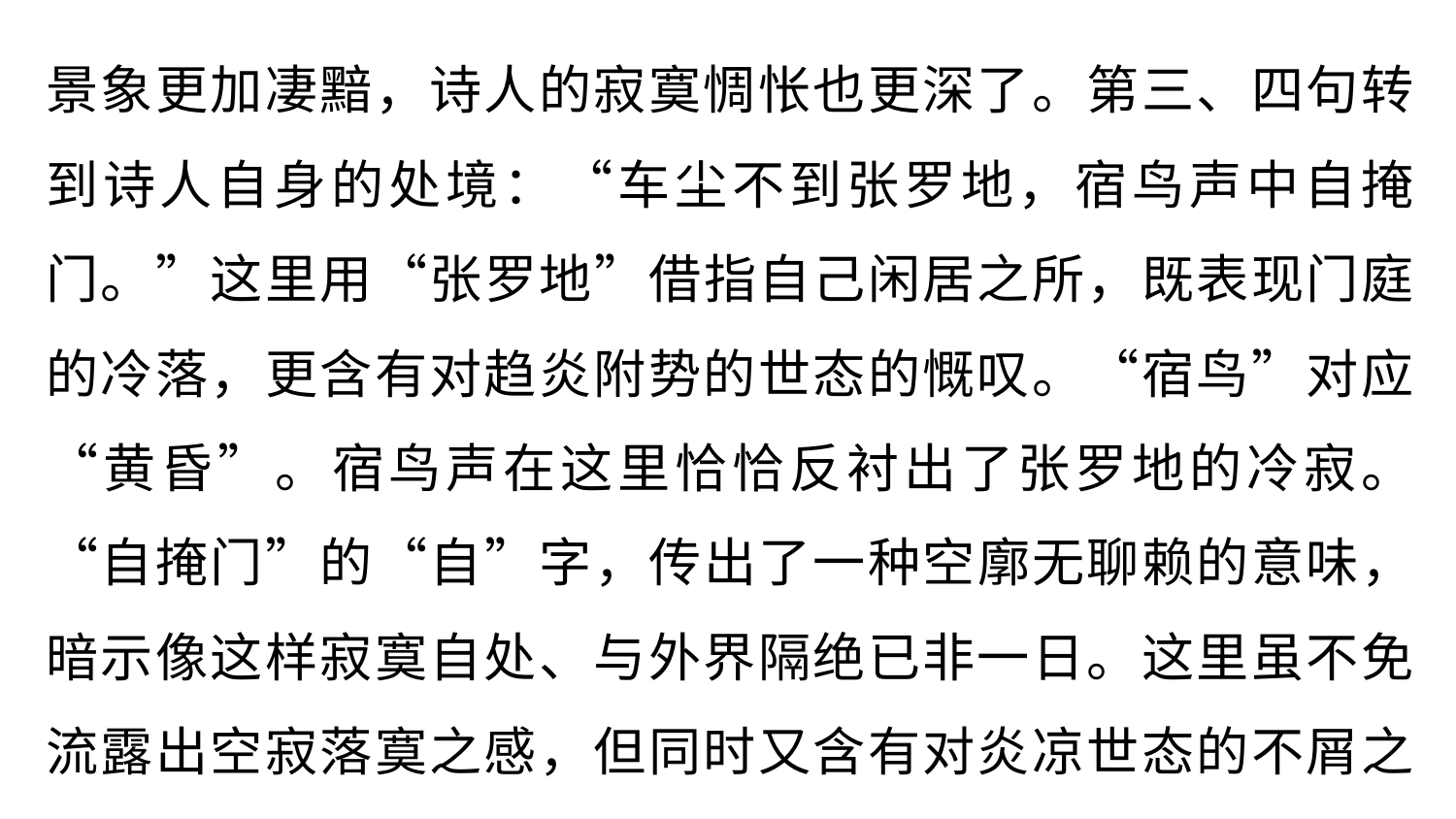

景象更加凄黯，诗人的寂寞惆怅也更深了。第三、四句转到诗人自身的处境：“车尘不到张罗地，宿鸟声中自掩门。”这里用“张罗地”借指自己闲居之所，既表现门庭的冷落，更含有对趋炎附势的世态的慨叹。“宿鸟”对应“黄昏”。宿鸟声在这里恰恰反衬出了张罗地的冷寂。“自掩门”的“自”字，传出了一种空廓无聊赖的意味，暗示像这样寂寞自处、与外界隔绝已非一日。这里虽不免流露出空寂落寞之感，但同时又含有对炎凉世态的不屑之意。